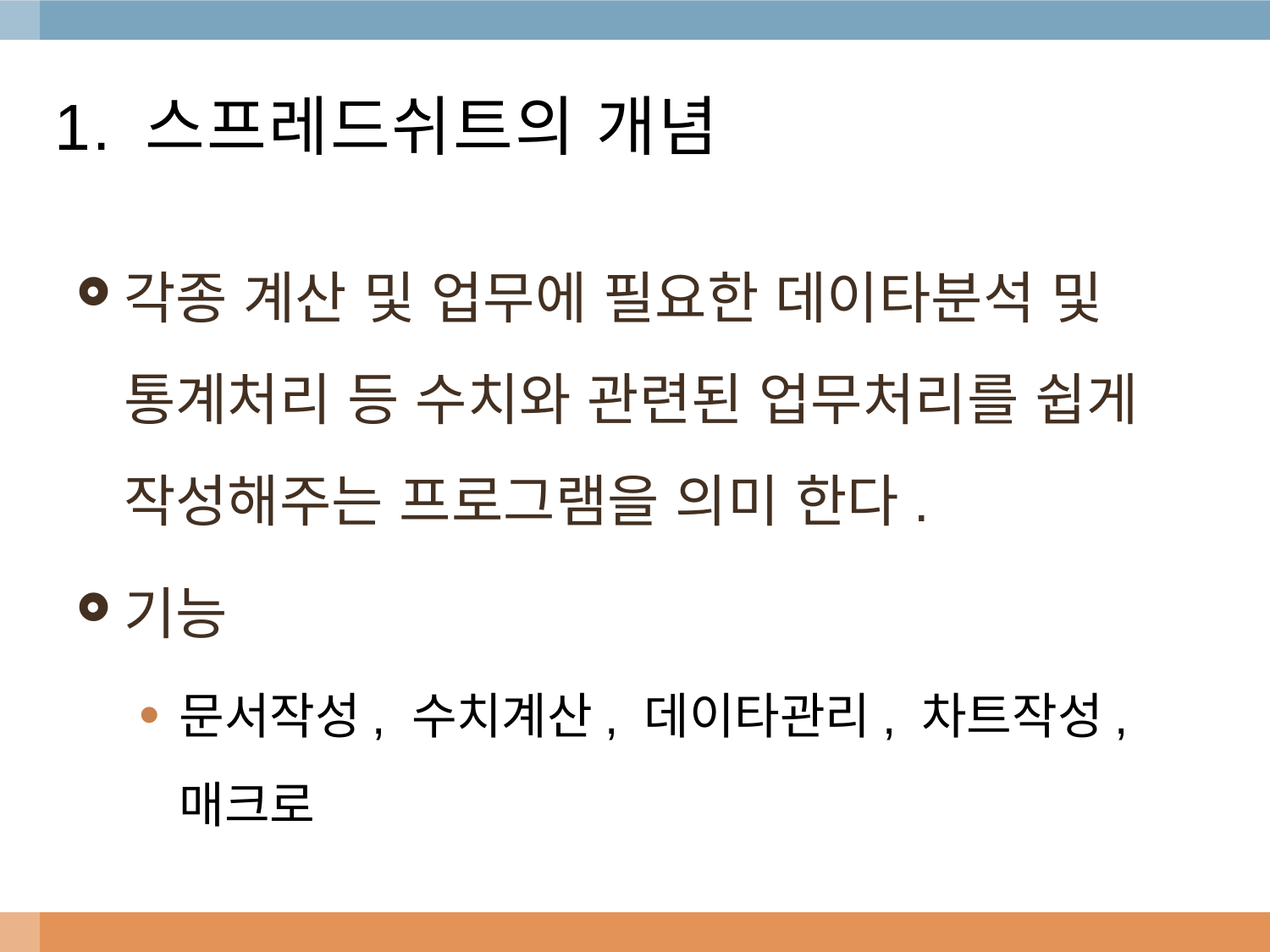

# 1. 스프레드쉬트의 개념
각종 계산 및 업무에 필요한 데이타분석 및 통계처리 등 수치와 관련된 업무처리를 쉽게 작성해주는 프로그램을 의미 한다.
기능
문서작성, 수치계산, 데이타관리, 차트작성, 매크로